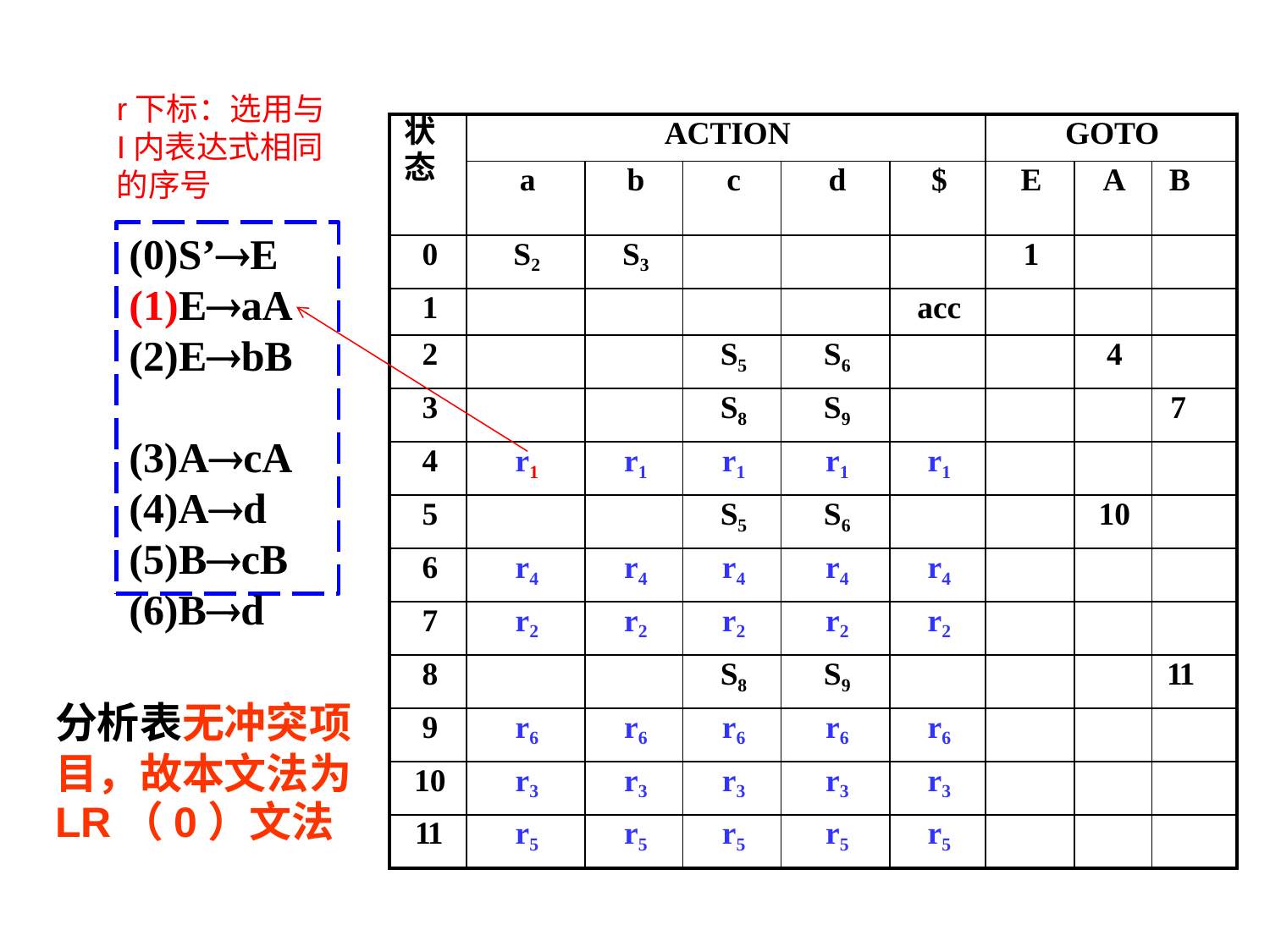

r下标：选用与I内表达式相同的序号
| 状 态 | ACTION |  |  |  |  | GOTO |  |  |
| --- | --- | --- | --- | --- | --- | --- | --- | --- |
|  | a | b | c | d | $ | E | A | B |
| 0 | S2 | S3 |  |  |  | 1 |  |  |
| 1 |  |  |  |  | acc |  |  |  |
| 2 |  |  | S5 | S6 |  |  | 4 |  |
| 3 |  |  | S8 | S9 |  |  |  | 7 |
| 4 | r1 | r1 | r1 | r1 | r1 |  |  |  |
| 5 |  |  | S5 | S6 |  |  | 10 |  |
| 6 | r4 | r4 | r4 | r4 | r4 |  |  |  |
| 7 | r2 | r2 | r2 | r2 | r2 |  |  |  |
| 8 |  |  | S8 | S9 |  |  |  | 11 |
| 9 | r6 | r6 | r6 | r6 | r6 |  |  |  |
| 10 | r3 | r3 | r3 | r3 | r3 |  |  |  |
| 11 | r5 | r5 | r5 | r5 | r5 |  |  |  |

(0)S’→E  (1)E→aA  (2)E→bB  (3)A→cA
(4)A→d  (5)B→cB
(6)B→d

分析表无冲突项 目，故本文法为
LR（0）文法